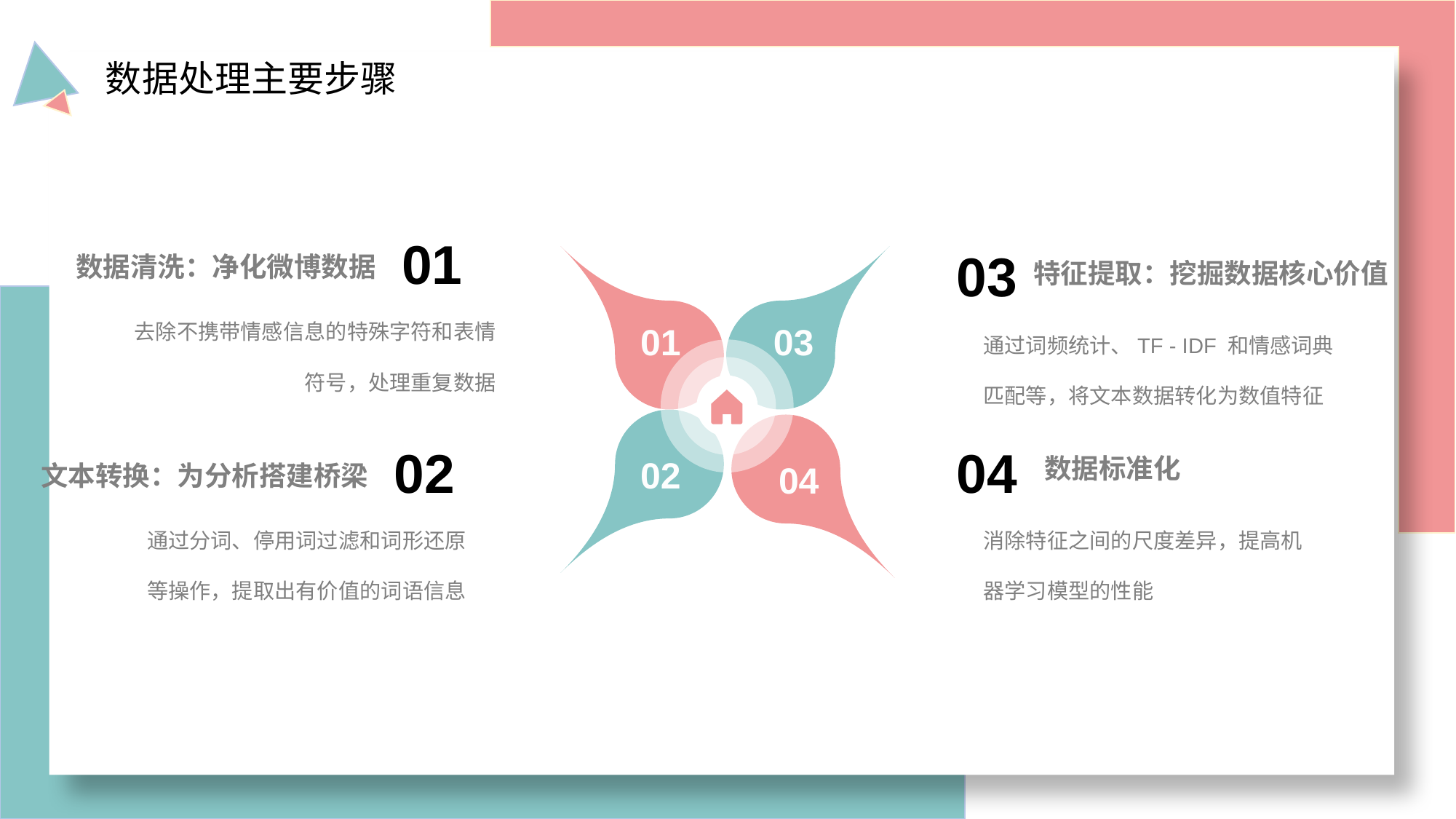

数据处理主要步骤
01
03
数据清洗：净化微博数据
特征提取：挖掘数据核心价值
去除不携带情感信息的特殊字符和表情符号，处理重复数据

01

03
通过词频统计、TF - IDF 和情感词典匹配等，将文本数据转化为数值特征

02

04
02
04
数据标准化
文本转换：为分析搭建桥梁
通过分词、停用词过滤和词形还原等操作，提取出有价值的词语信息
消除特征之间的尺度差异，提高机器学习模型的性能